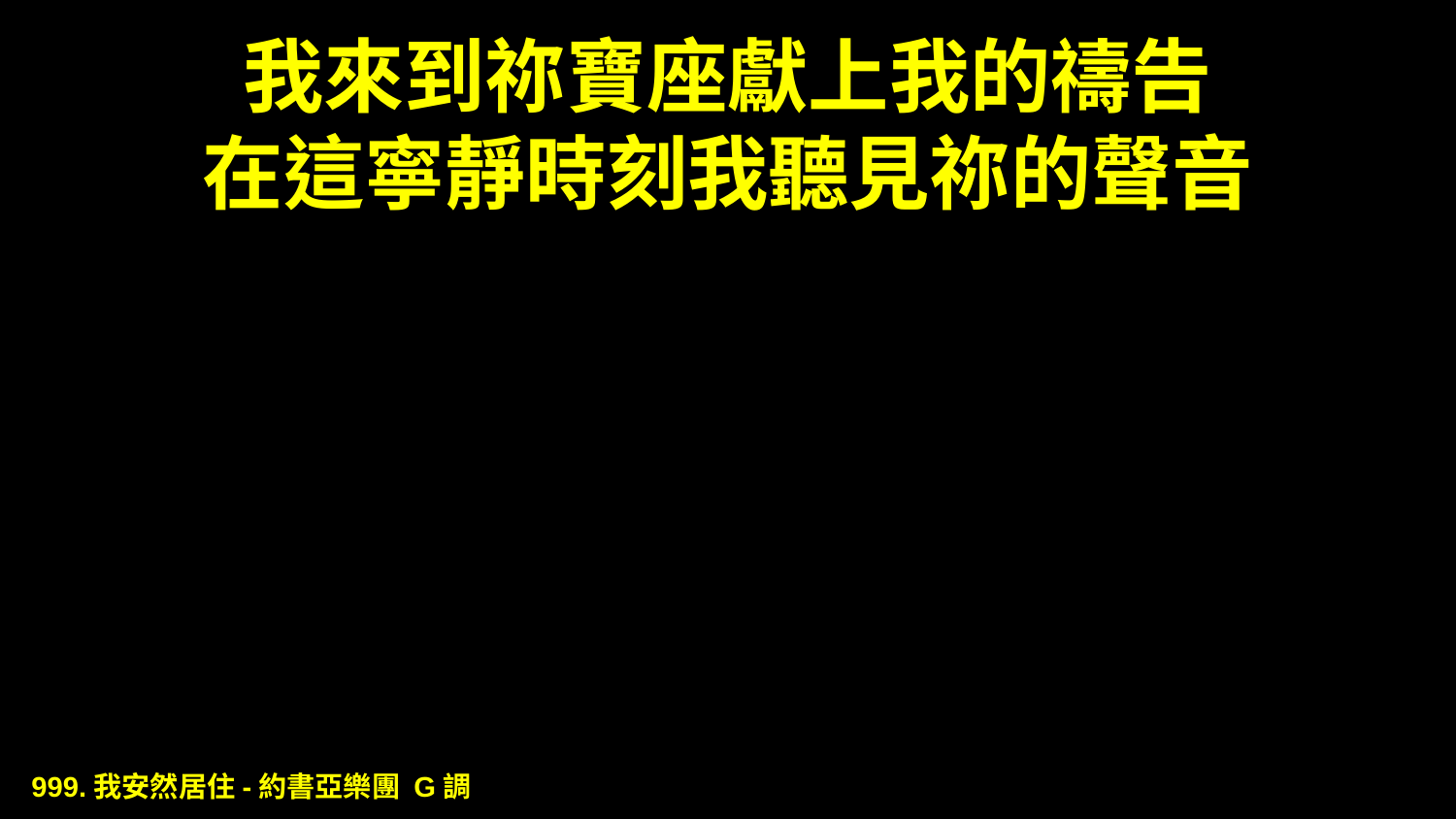

# 我來到祢寶座獻上我的禱告 在這寧靜時刻我聽見祢的聲音
999.我安然居住-約書亞樂團 G調